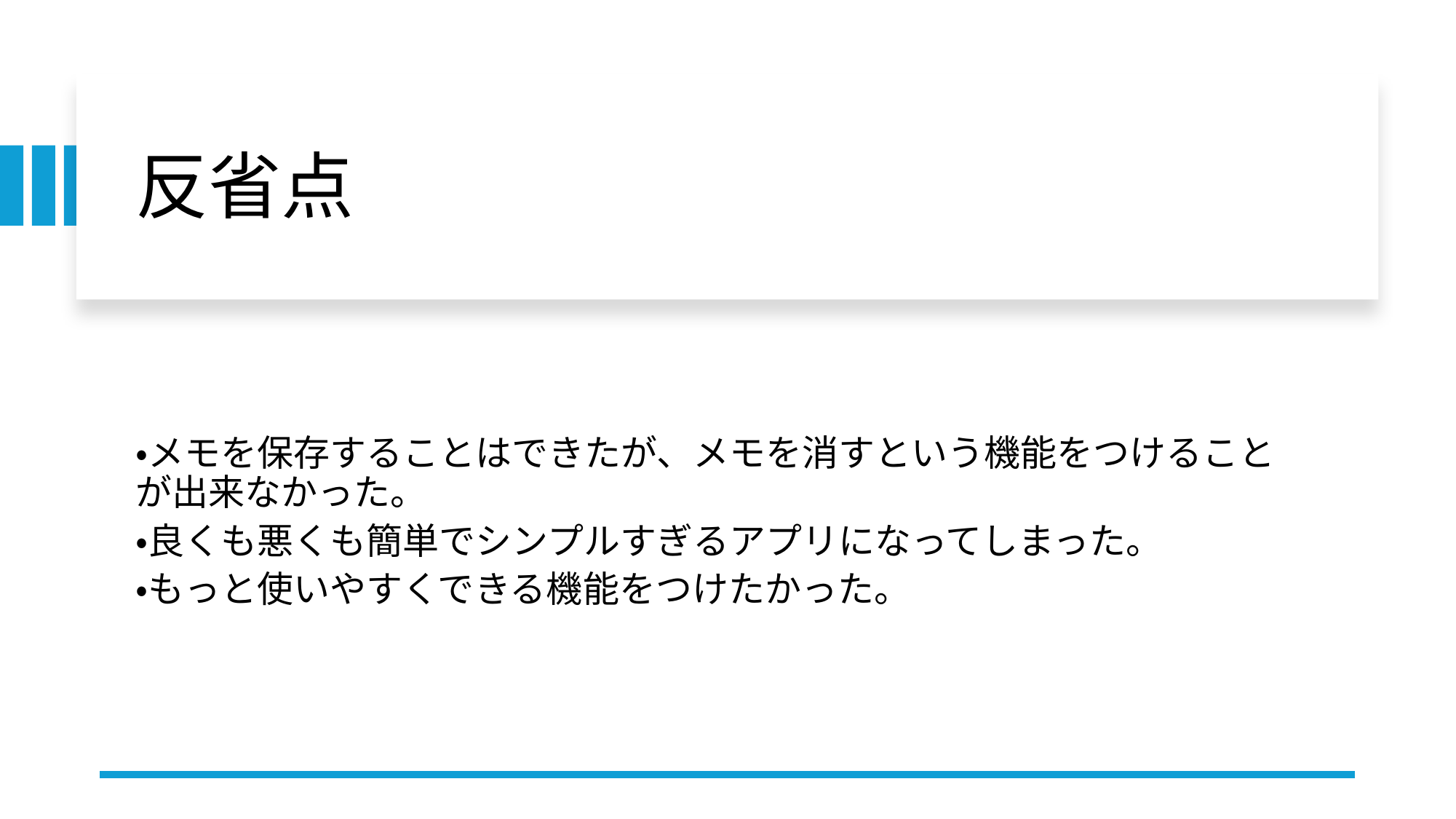

反省点

・メモを保存することはできたが、メモを消すという機能をつけることが出来なかった。
・良くも悪くも簡単でシンプルすぎるアプリになってしまった。
・もっと使いやすくできる機能をつけたかった。